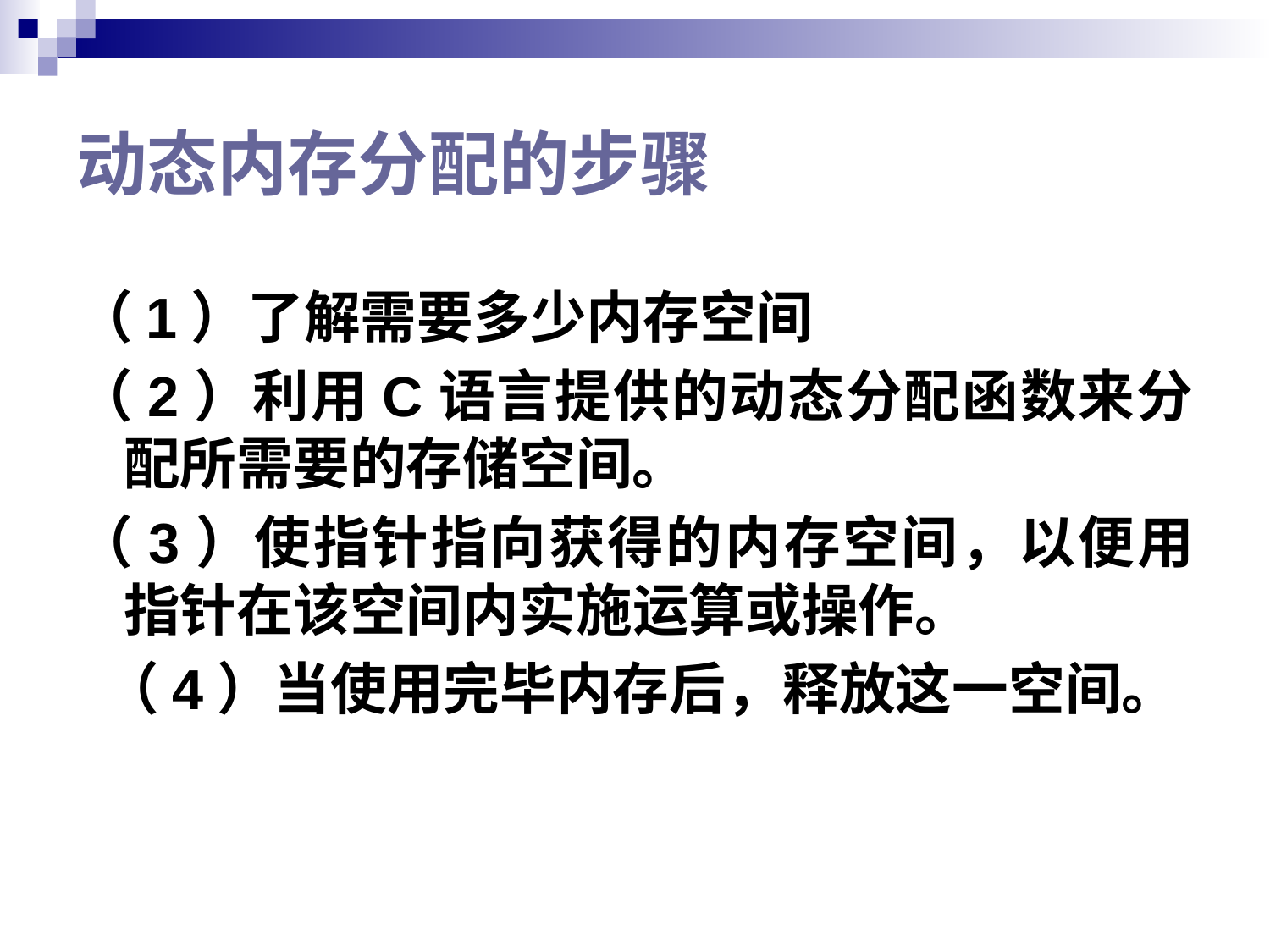

# 动态内存分配的步骤
（1）了解需要多少内存空间
（2）利用C语言提供的动态分配函数来分配所需要的存储空间。
（3）使指针指向获得的内存空间，以便用指针在该空间内实施运算或操作。
 （4）当使用完毕内存后，释放这一空间。